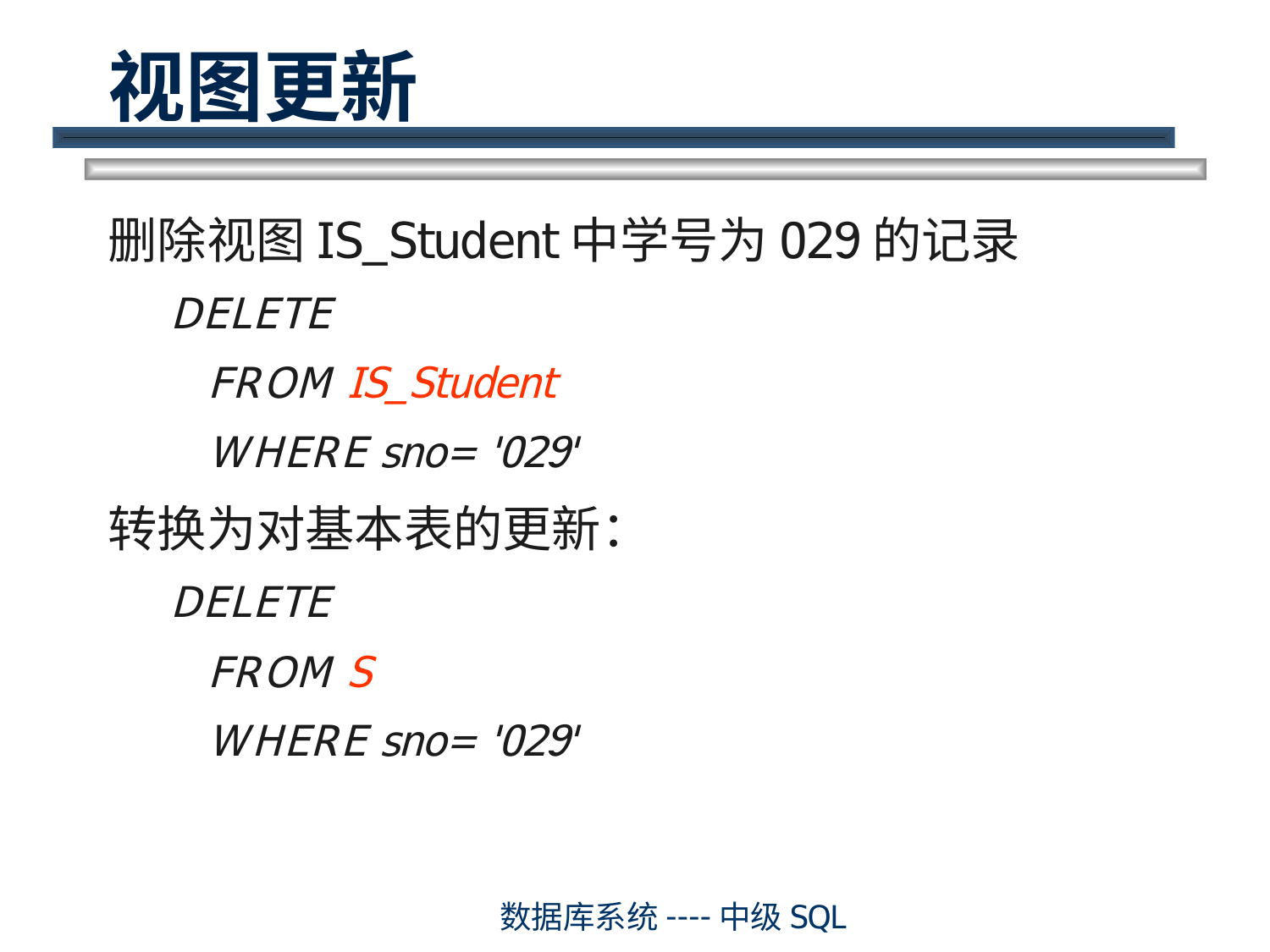

# 视图更新
删除视图IS_Student中学号为029的记录
DELETE
   FROM IS_Student
   WHERE sno= '029'
转换为对基本表的更新：
DELETE
   FROM S
   WHERE sno= '029'
数据库系统----中级SQL